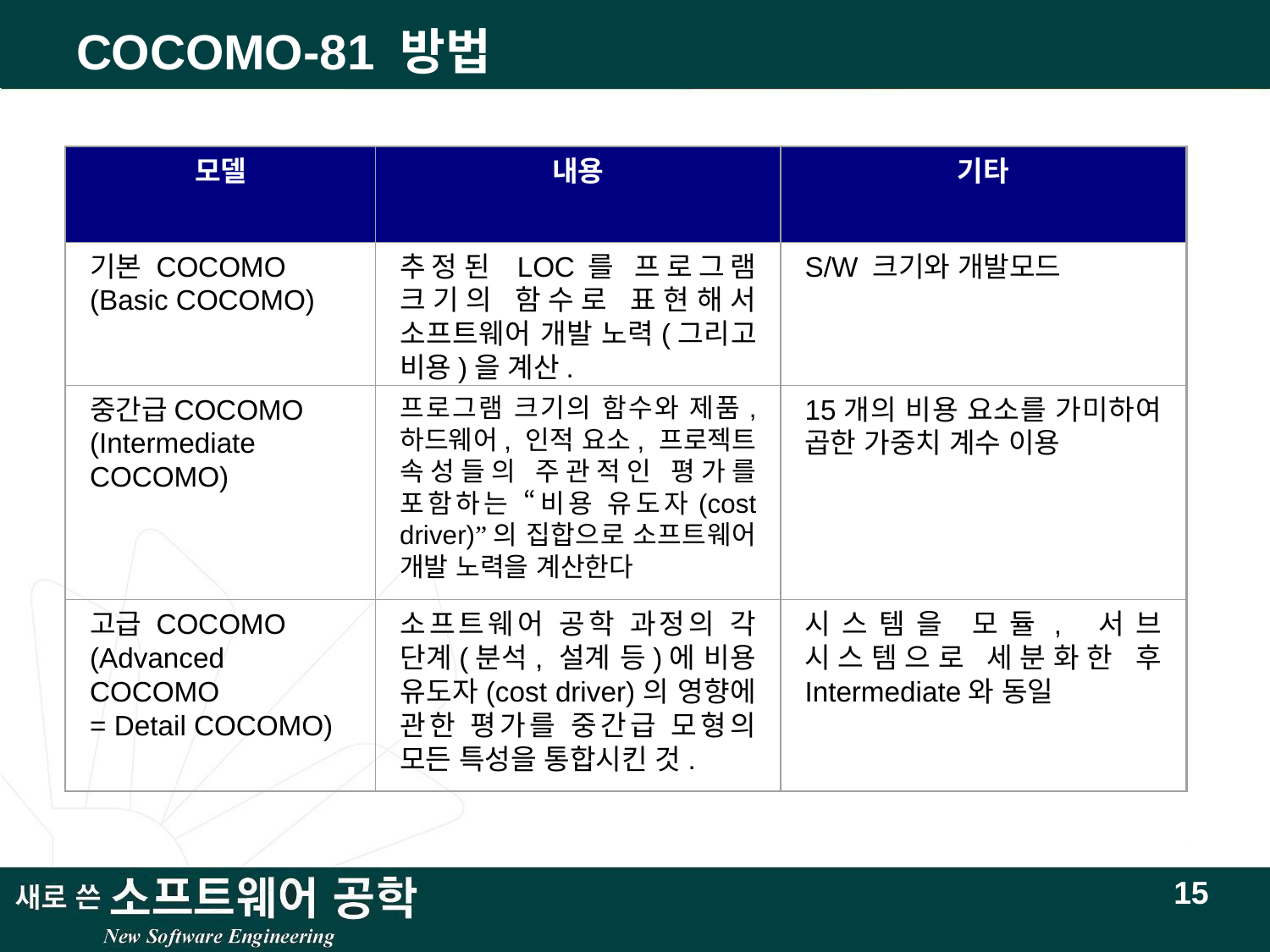

# COCOMO-81 방법

모델

내용

기타

기본 COCOMO
(Basic COCOMO)

추정된 LOC를 프로그램 크기의 함수로 표현해서 소프트웨어 개발 노력(그리고 비용)을 계산.

S/W 크기와 개발모드

중간급COCOMO
(Intermediate COCOMO)

프로그램 크기의 함수와 제품, 하드웨어, 인적 요소, 프로젝트 속성들의 주관적인 평가를 포함하는 “비용 유도자(cost driver)”의 집합으로 소프트웨어 개발 노력을 계산한다

15개의 비용 요소를 가미하여 곱한 가중치 계수 이용

고급 COCOMO
(Advanced COCOMO
= Detail COCOMO)

소프트웨어 공학 과정의 각 단계(분석, 설계 등)에 비용 유도자(cost driver)의 영향에 관한 평가를 중간급 모형의 모든 특성을 통합시킨 것.

시스템을 모듈, 서브 시스템으로 세분화한 후 Intermediate와 동일

15